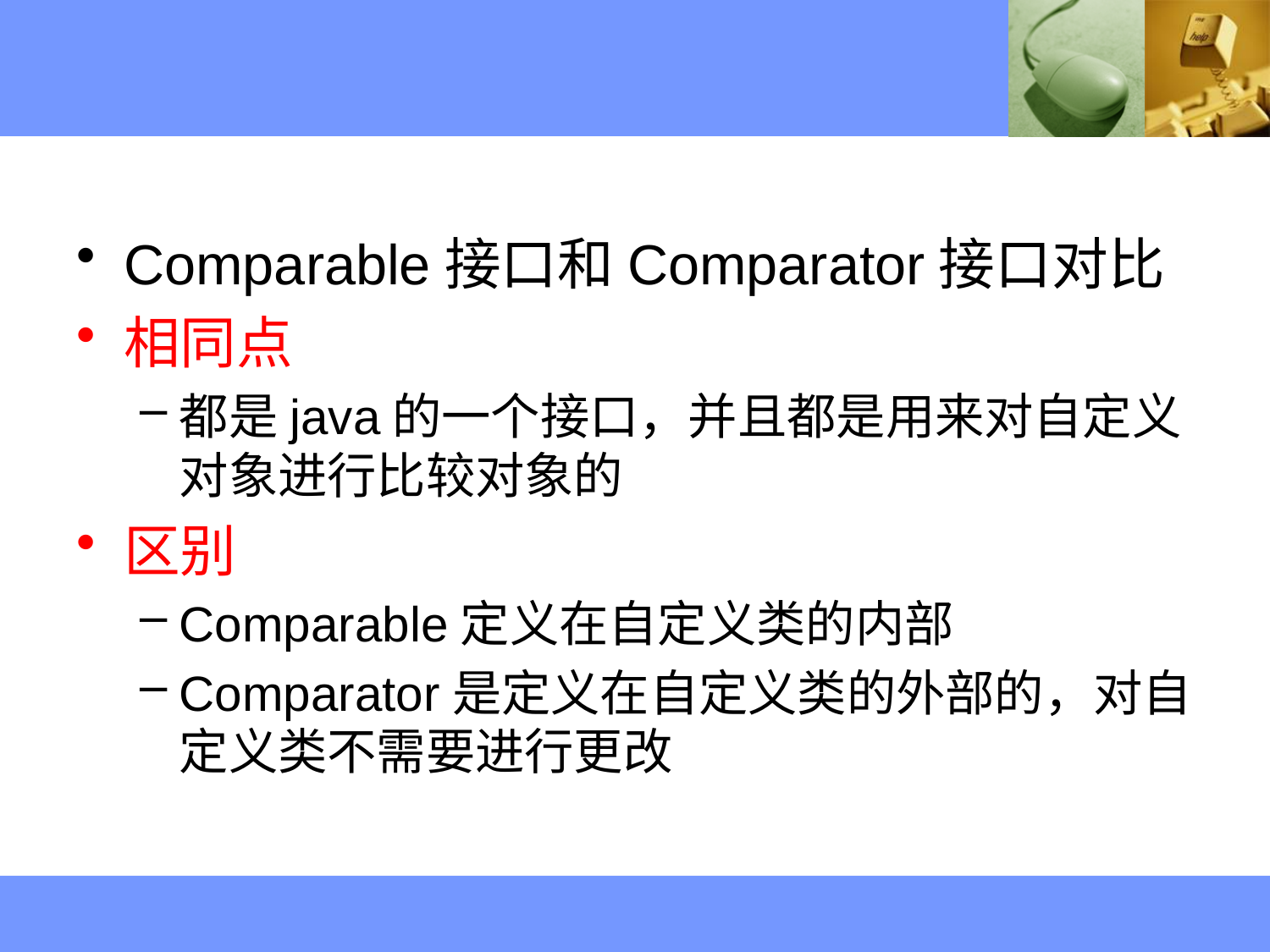

#
Comparable接口和Comparator接口对比
相同点
都是java的一个接口，并且都是用来对自定义对象进行比较对象的
区别
Comparable定义在自定义类的内部
Comparator是定义在自定义类的外部的，对自定义类不需要进行更改